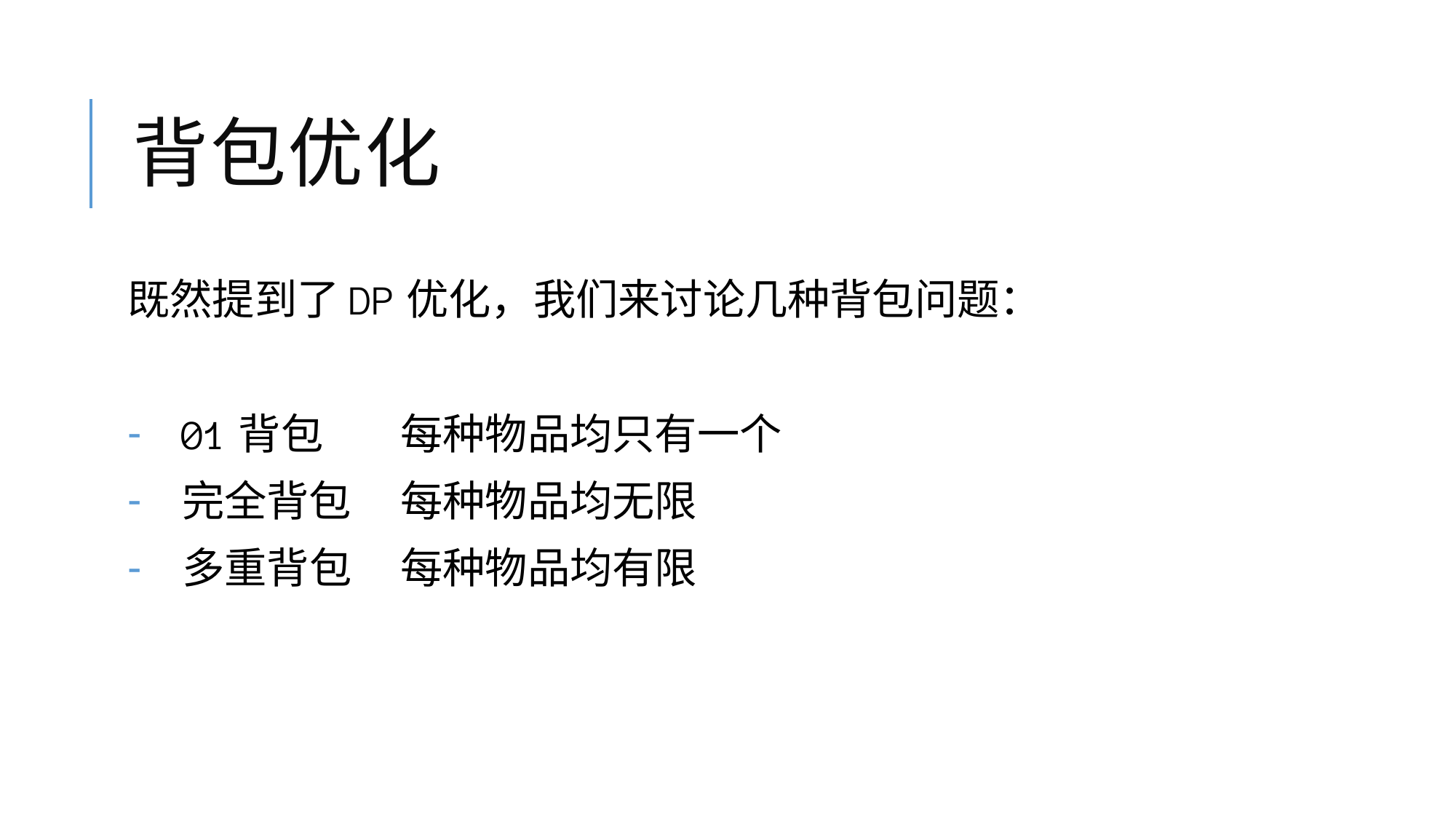

# 背包优化
既然提到了DP优化，我们来讨论几种背包问题：

01背包   	每种物品均只有一个
完全背包	每种物品均无限
多重背包	每种物品均有限